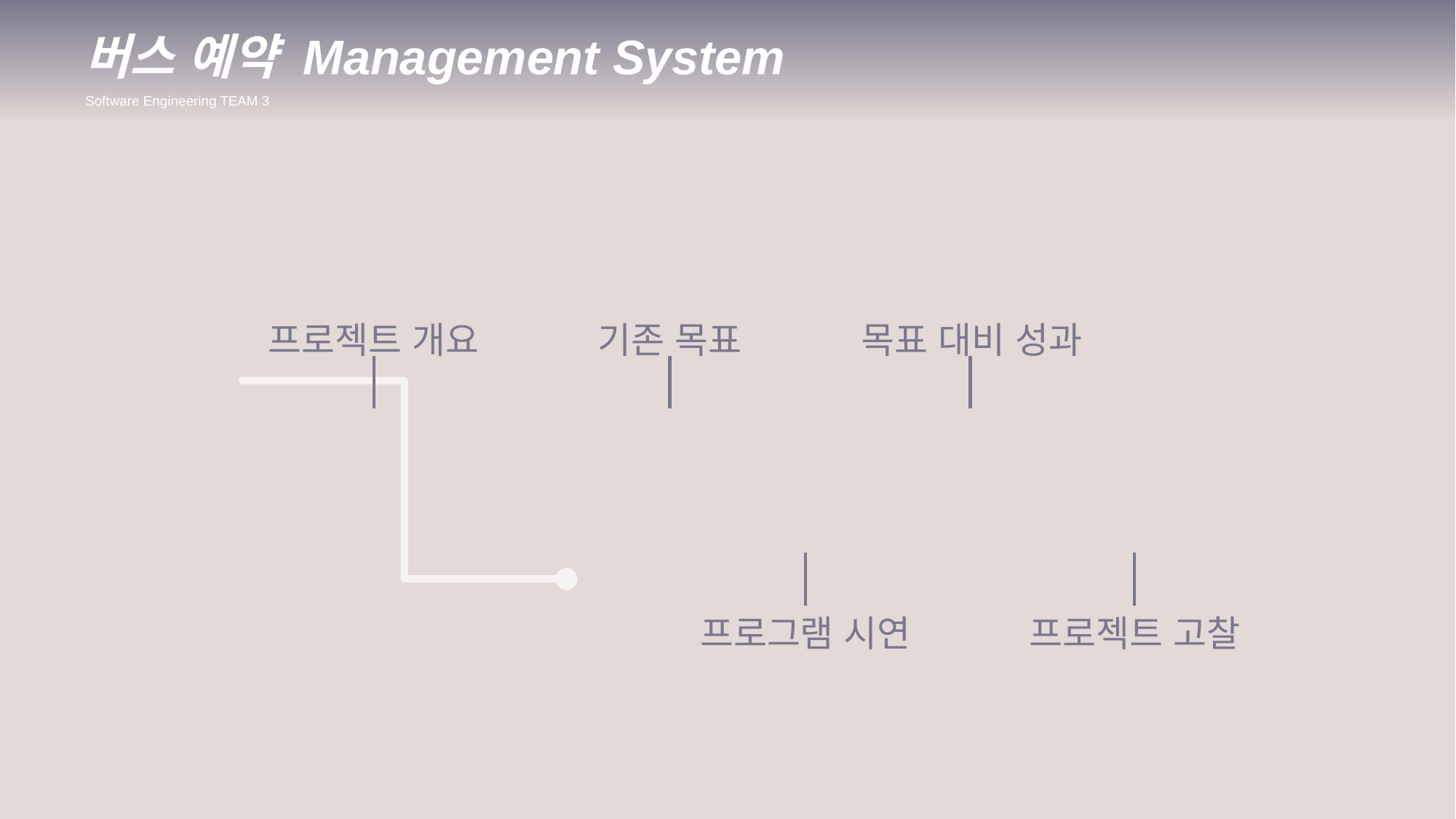

버스 예약 Management System
Software Engineering TEAM 3
프로젝트 개요
기존 목표
목표 대비 성과
프로그램 시연
프로젝트 고찰